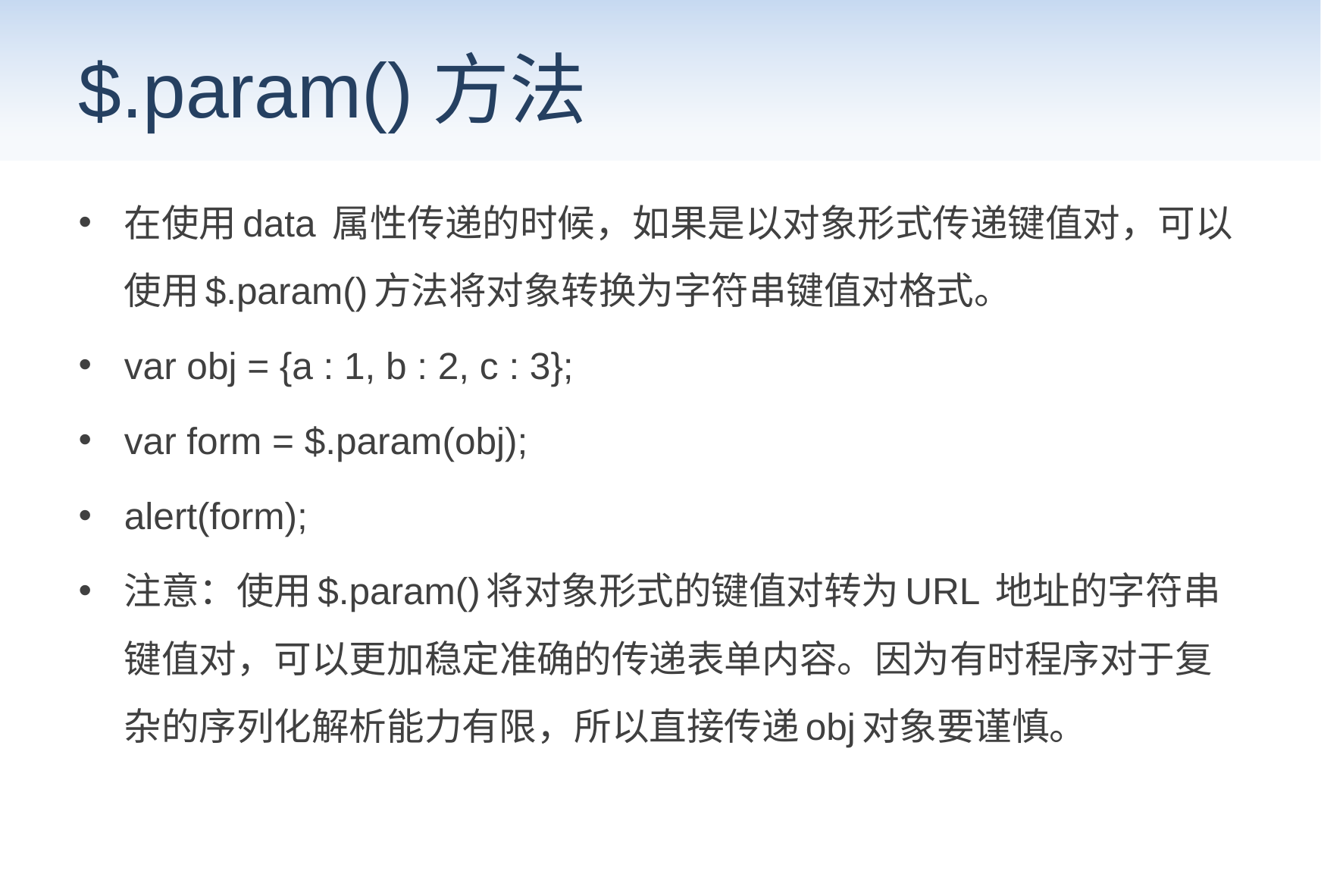

# $.param()方法
在使用data 属性传递的时候，如果是以对象形式传递键值对，可以使用$.param()方法将对象转换为字符串键值对格式。
var obj = {a : 1, b : 2, c : 3};
var form = $.param(obj);
alert(form);
注意：使用$.param()将对象形式的键值对转为URL 地址的字符串键值对，可以更加稳定准确的传递表单内容。因为有时程序对于复杂的序列化解析能力有限，所以直接传递obj对象要谨慎。